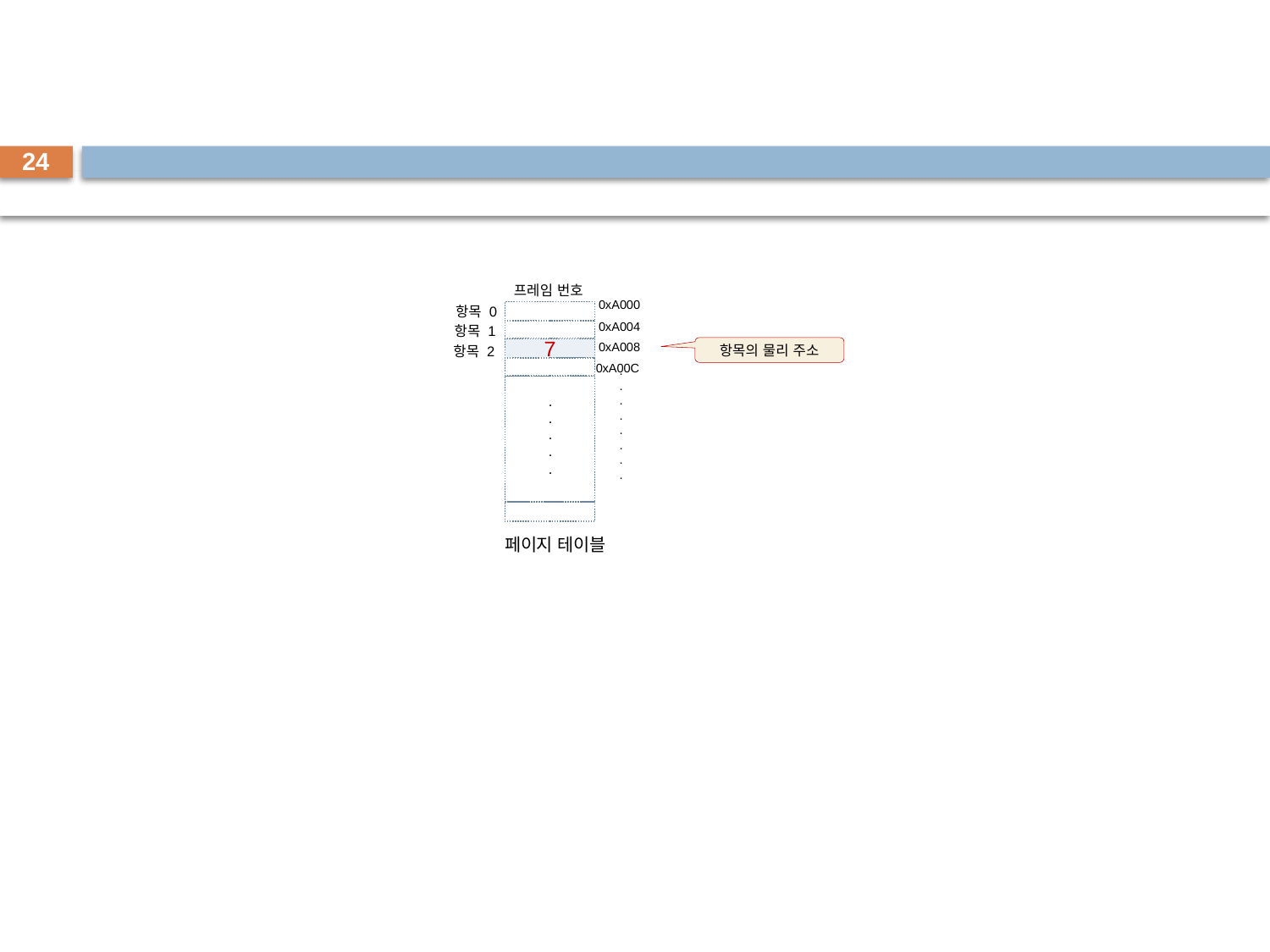

#
24
프레임 번호
0xA000
항목 0

0xA004
항목 1

0xA008
항목의 물리 주소
7
항목 2
.
.
.
.
.
.
.
.
0xA00C

.
.
.
.
.

페이지 테이블